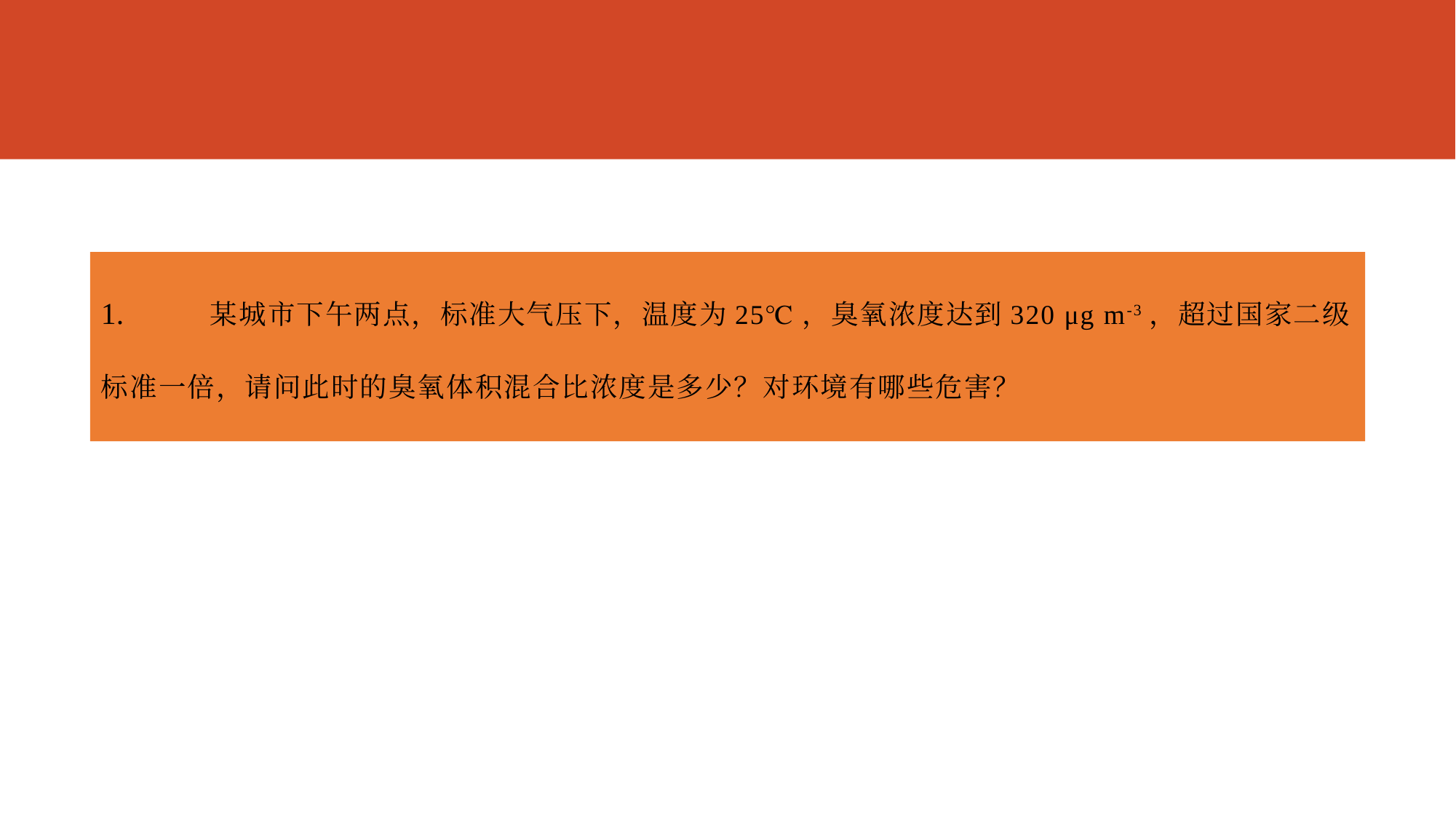

1.	某城市下午两点，标准大气压下，温度为25℃，臭氧浓度达到320 μg m-3，超过国家二级标准一倍，请问此时的臭氧体积混合比浓度是多少？对环境有哪些危害？